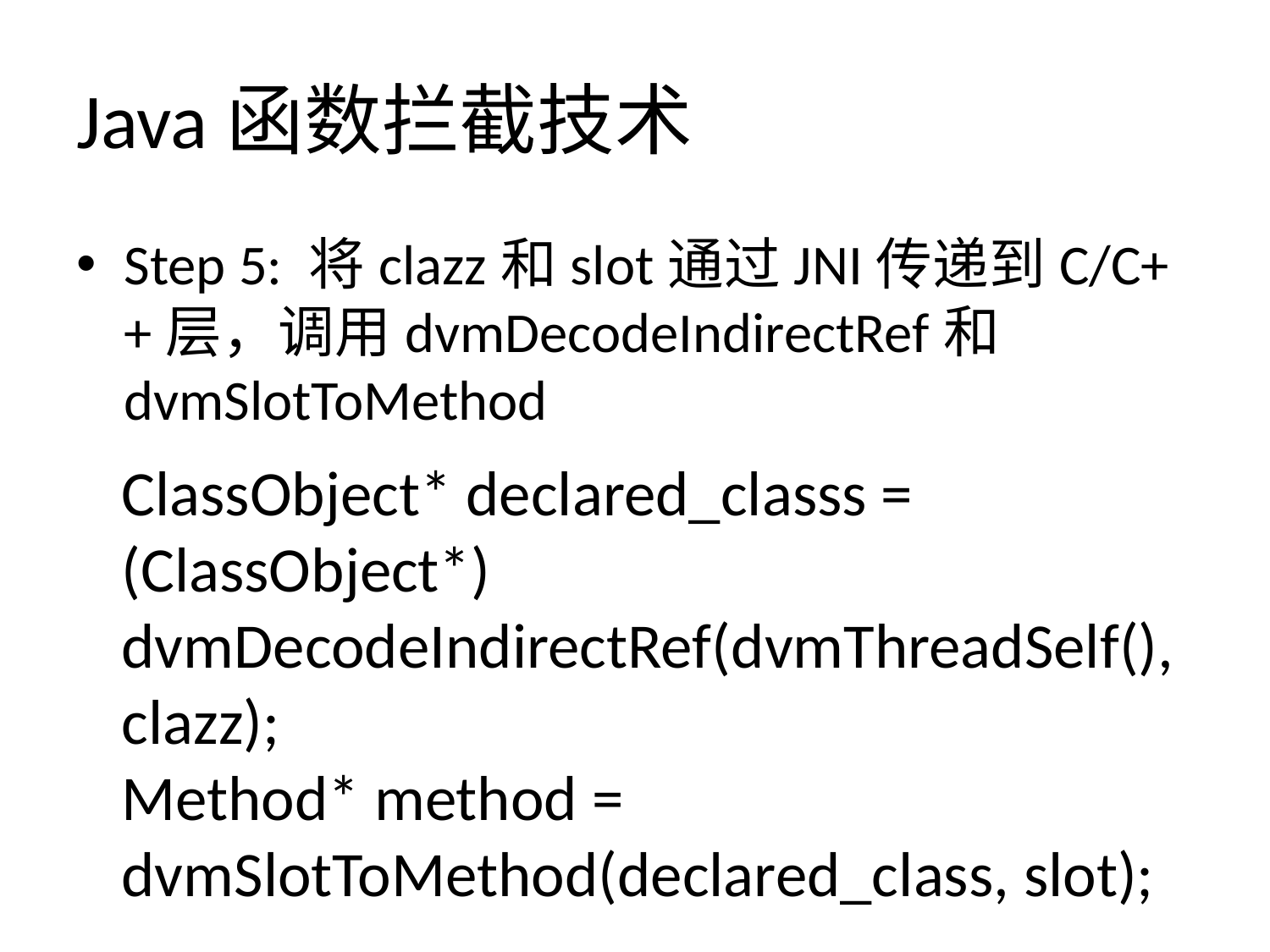

# Java函数拦截技术
Step 5: 将clazz和slot通过JNI传递到C/C++层，调用dvmDecodeIndirectRef和dvmSlotToMethod

ClassObject* declared_classs = (ClassObject*) dvmDecodeIndirectRef(dvmThreadSelf(), clazz);
Method* method = dvmSlotToMethod(declared_class, slot);